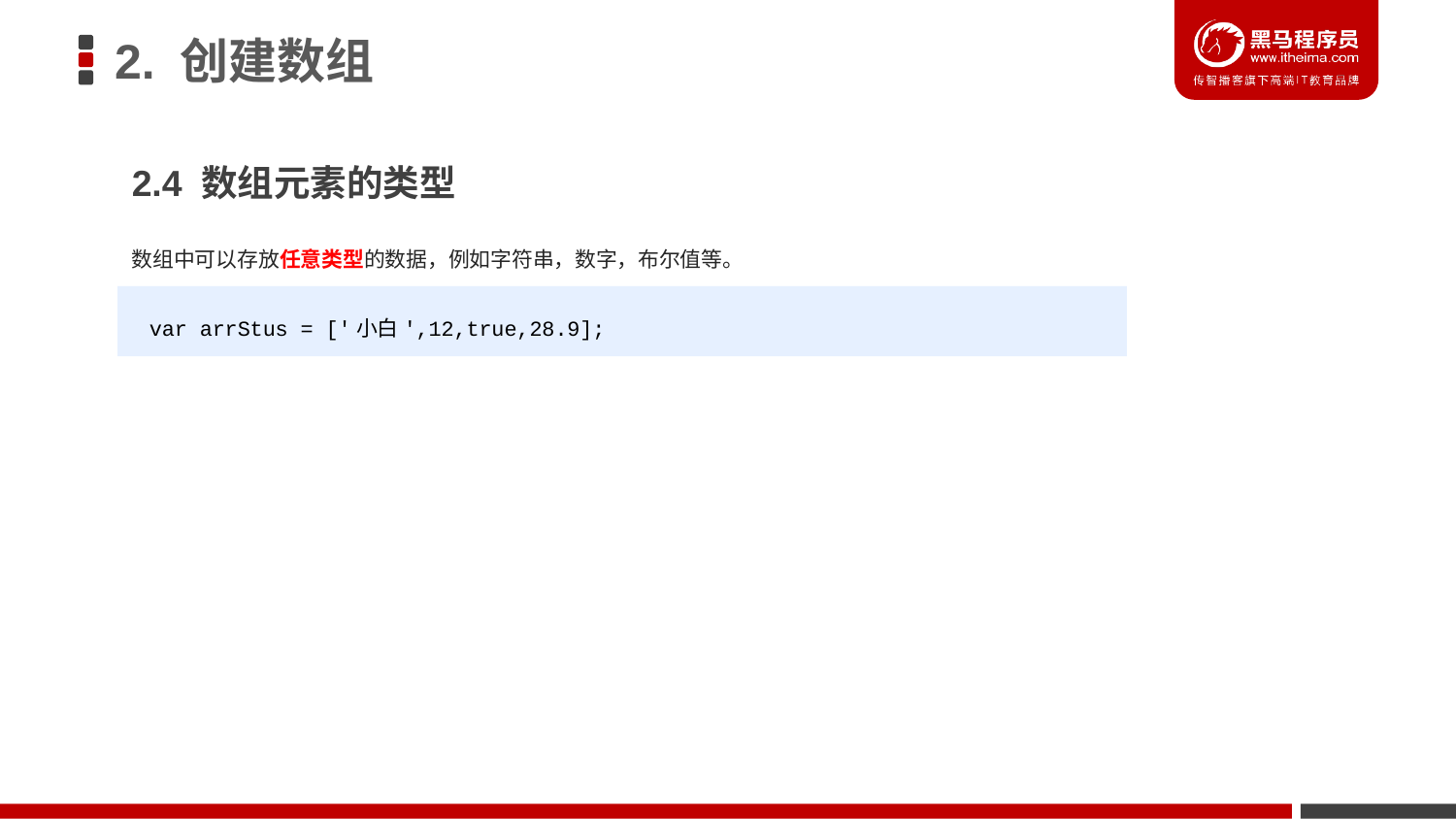

# 2. 创建数组
2.4 数组元素的类型
数组中可以存放任意类型的数据，例如字符串，数字，布尔值等。
var arrStus = ['小白',12,true,28.9];